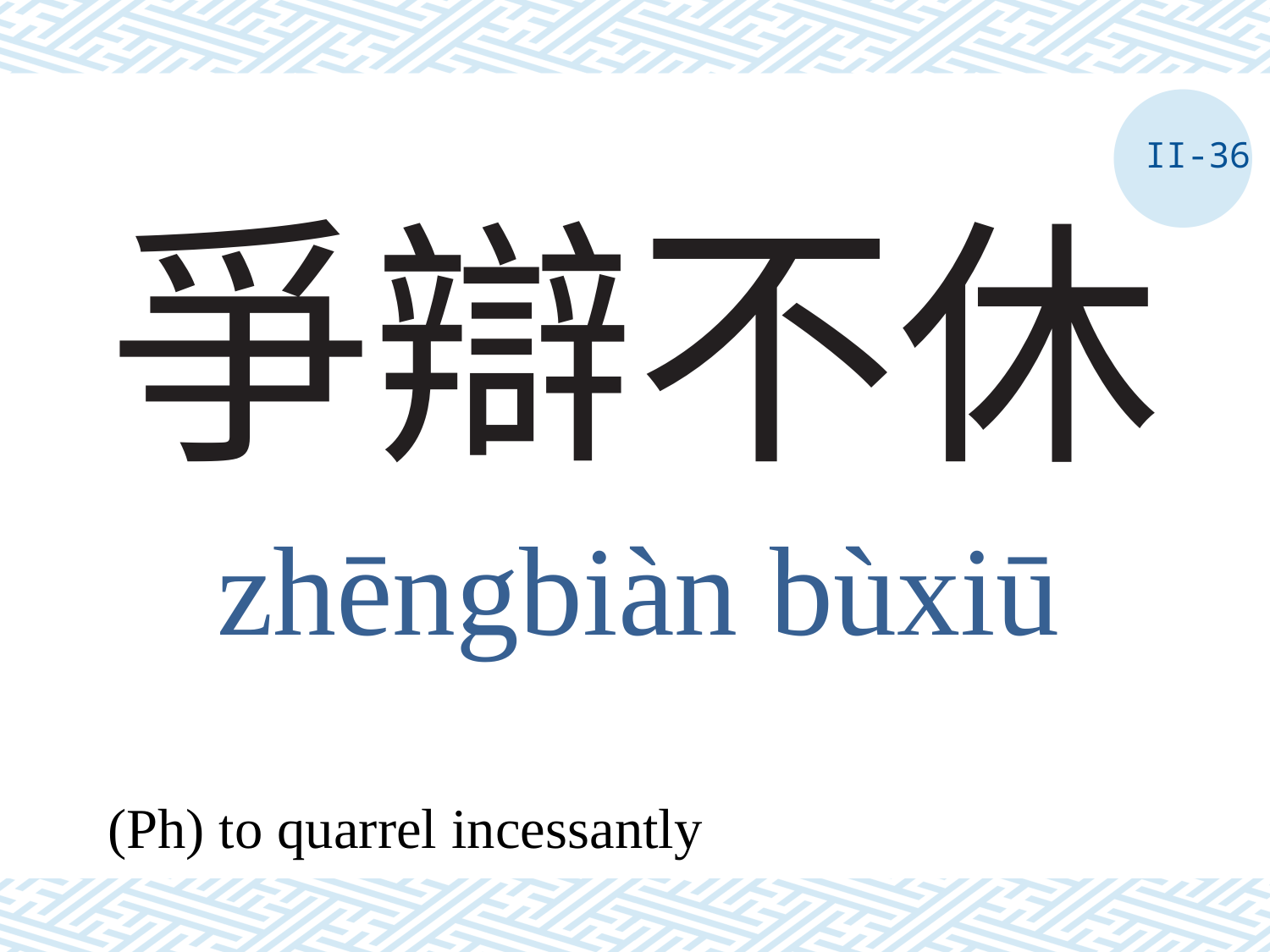

II-36

# 爭辯不休
zhēngbiàn bùxiū
(Ph) to quarrel incessantly